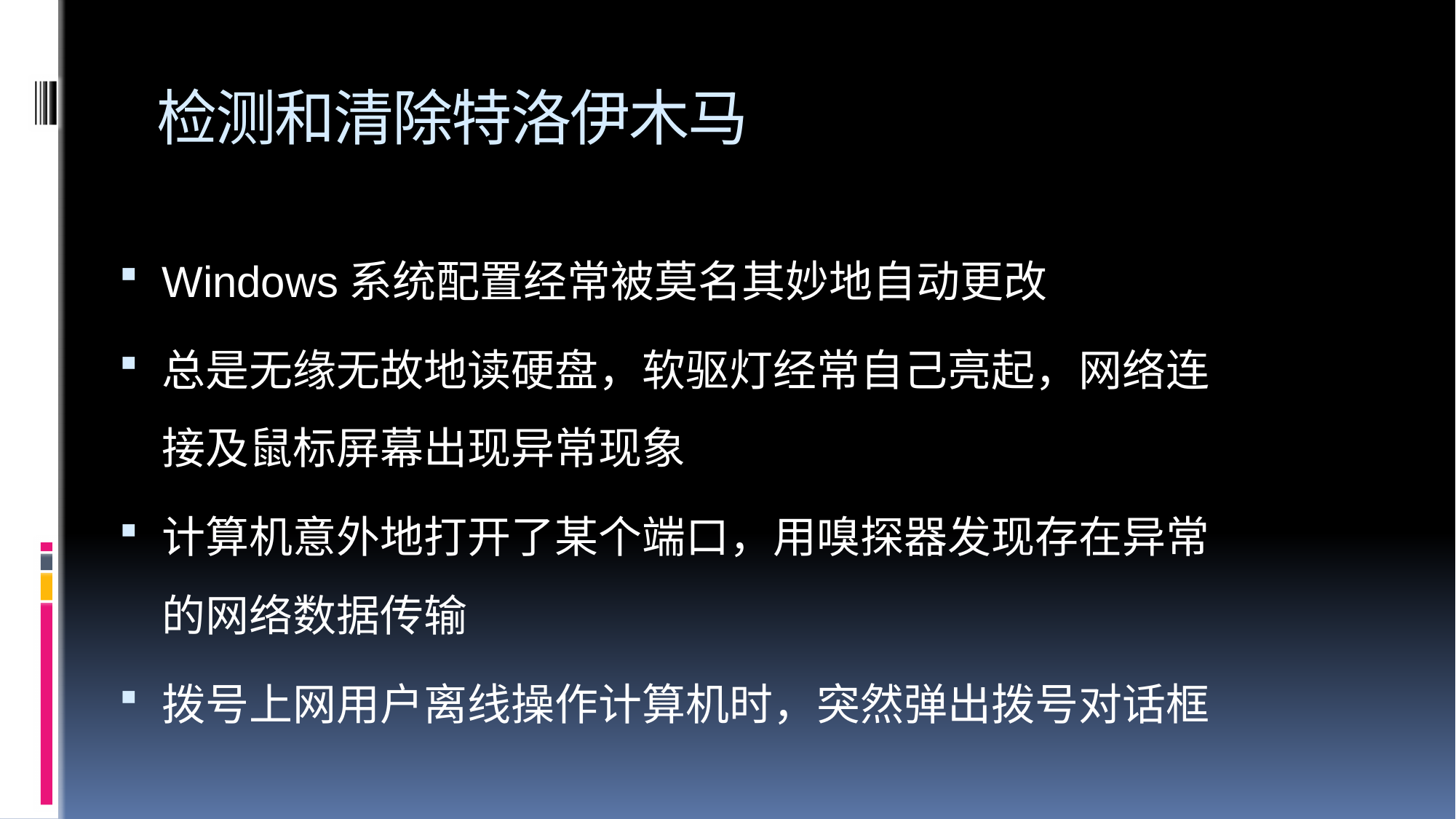

# 检测和清除特洛伊木马
Windows系统配置经常被莫名其妙地自动更改
总是无缘无故地读硬盘，软驱灯经常自己亮起，网络连接及鼠标屏幕出现异常现象
计算机意外地打开了某个端口，用嗅探器发现存在异常的网络数据传输
拨号上网用户离线操作计算机时，突然弹出拨号对话框